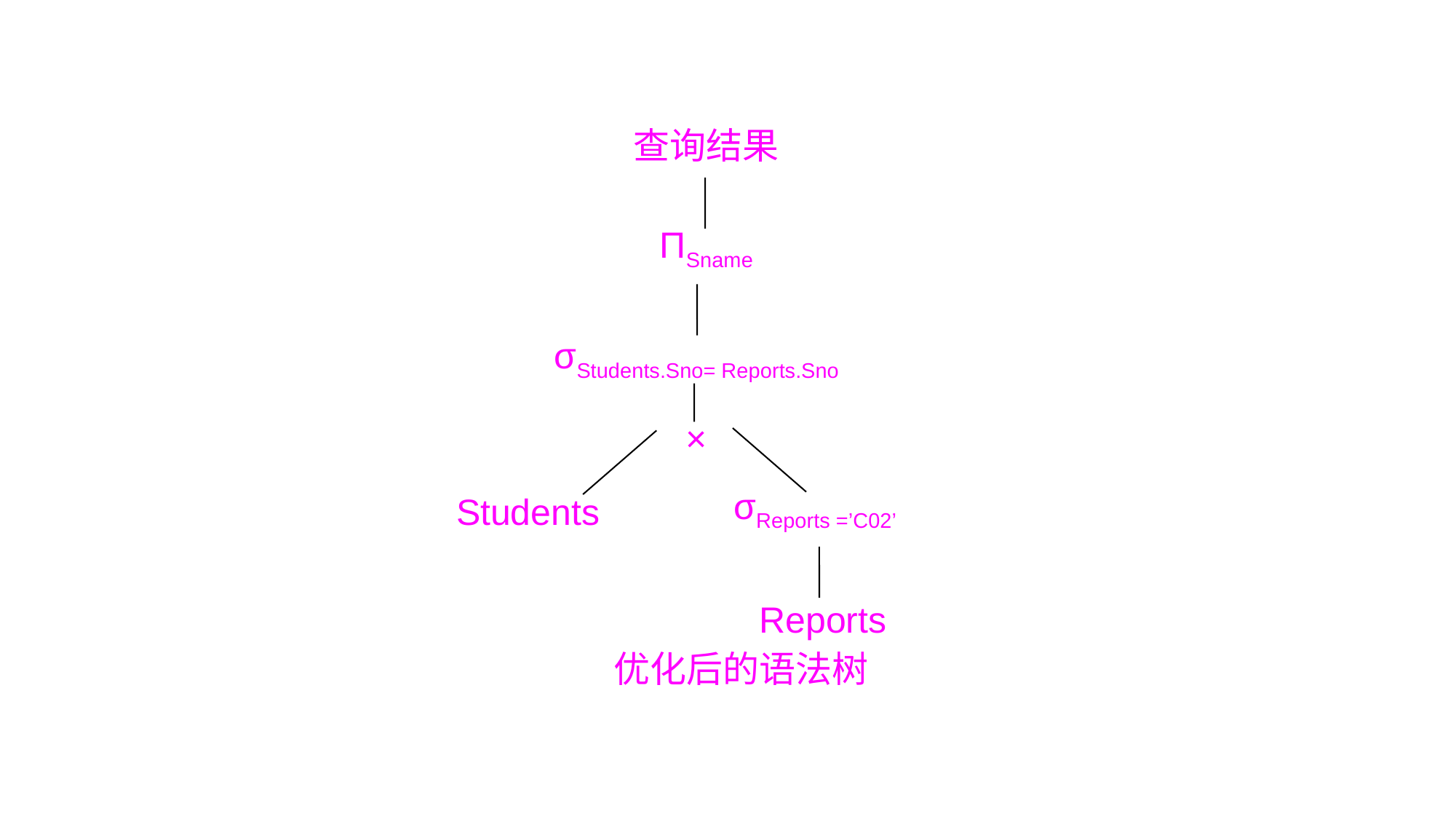

查询结果

ΠSname

σStudents.Sno= Reports.Sno

×

σReports =’C02’
Students

Reports
优化后的语法树